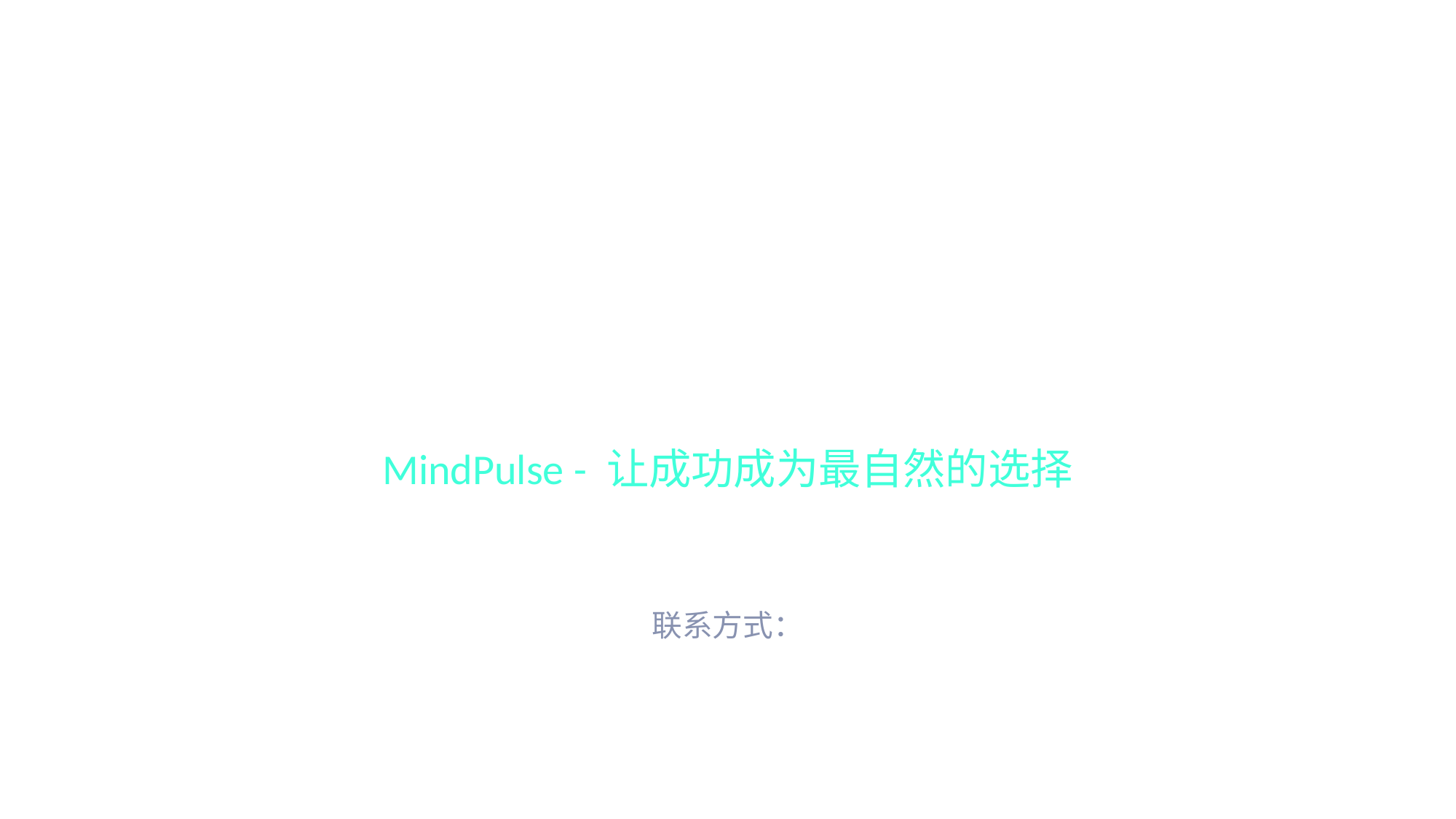

感谢聆听
MindPulse - 让成功成为最自然的选择
联系方式：
邮箱：business@mindpulse.ai
电话：+86 138-0000-0000